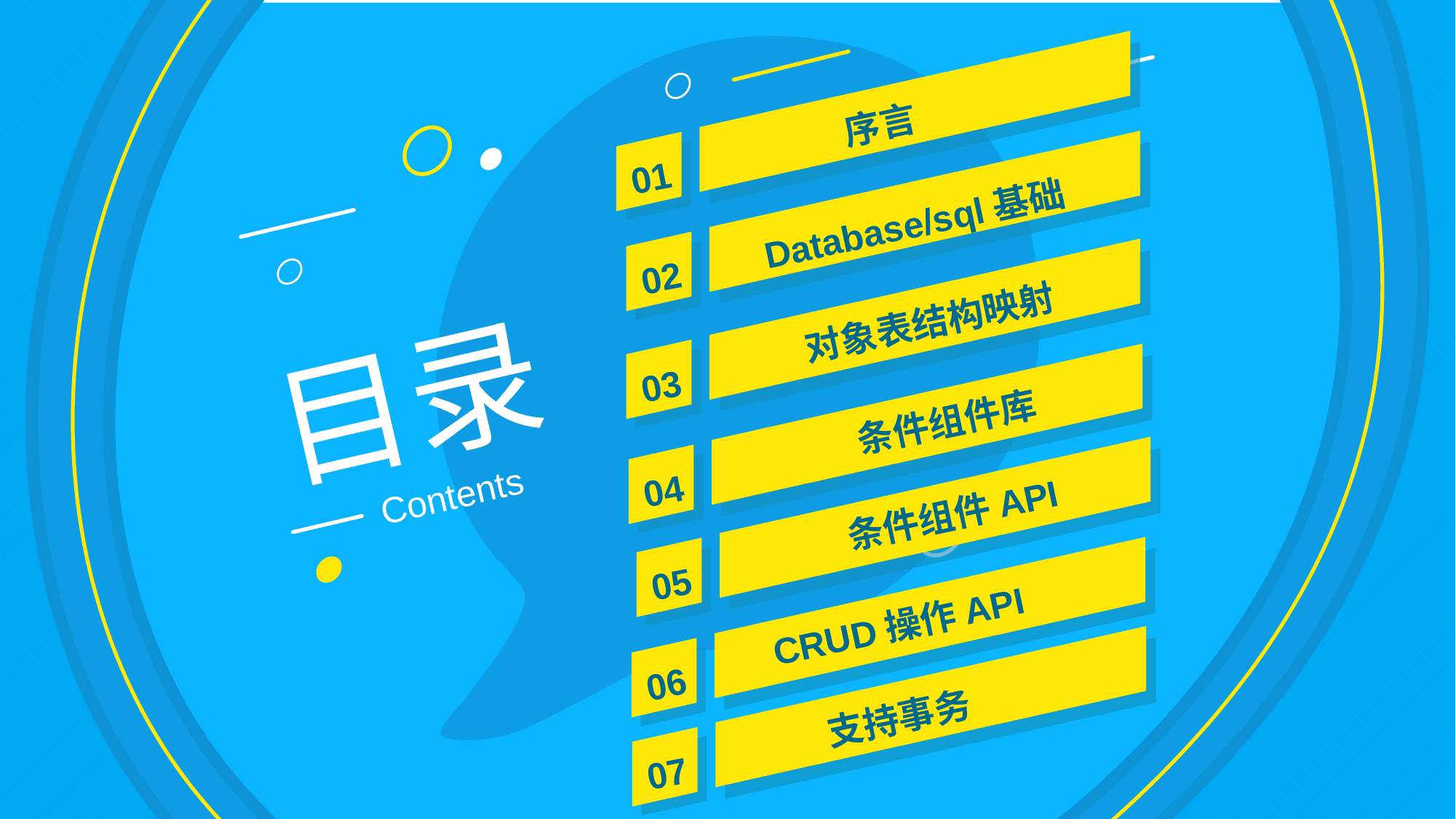

01

序言

02

Database/sql基础

对象表结构映射

03

目录

04
条件组件库

05
Contents
条件组件API

06

CRUD操作API

07
支持事务